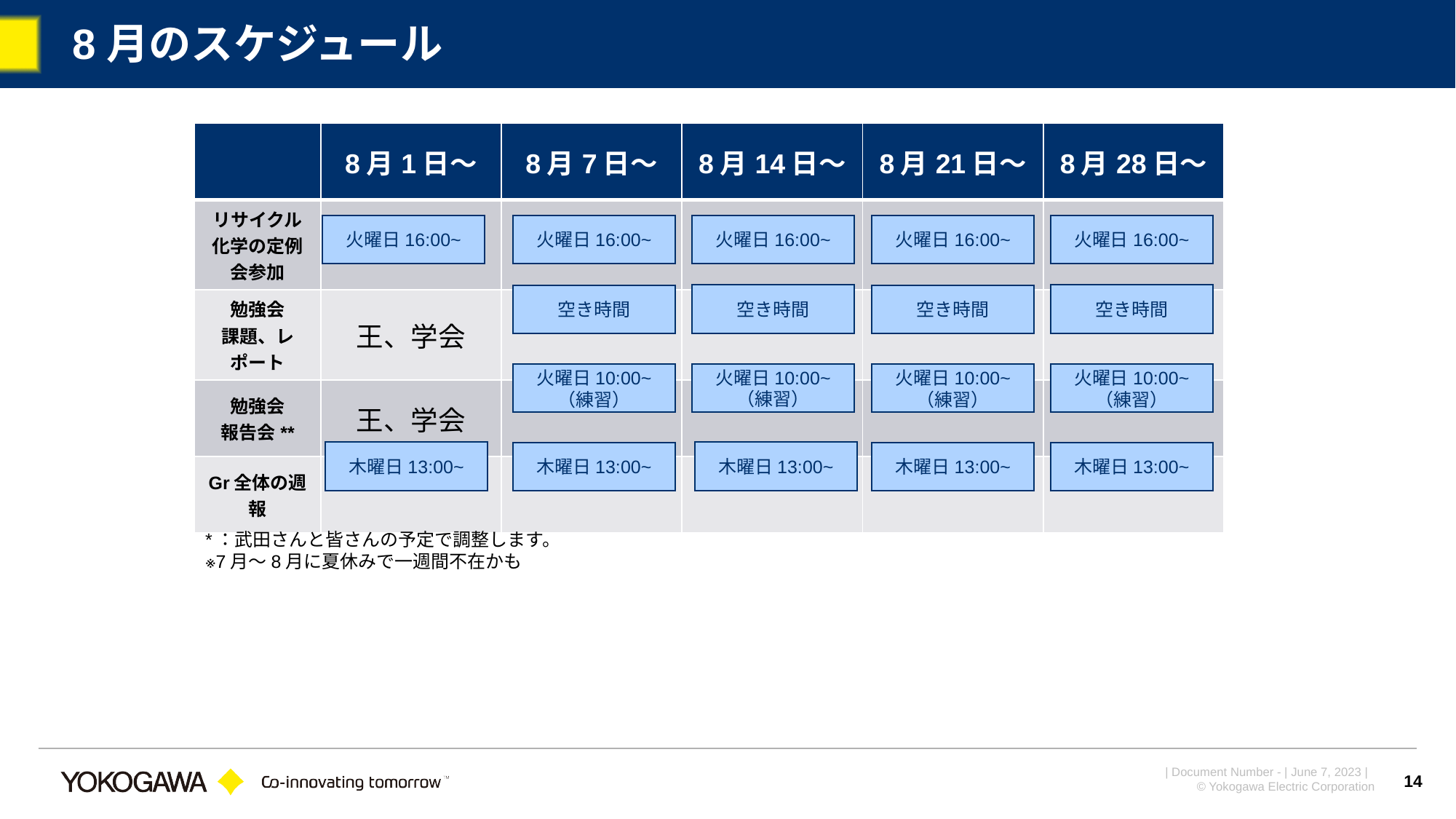

# 8月のスケジュール
|  | 8月1日～ | 8月7日～ | 8月14日～ | 8月21日～ | 8月28日～ |
| --- | --- | --- | --- | --- | --- |
| リサイクル化学の定例会参加 |  |  |  |  |  |
| 勉強会 課題、レポート | 王、学会 |  |  |  |  |
| 勉強会 報告会\*\* | 王、学会 |  |  |  |  |
| Gr全体の週報 |  |  |  |  |  |
火曜日16:00~
火曜日16:00~
火曜日16:00~
火曜日16:00~
火曜日16:00~
空き時間
空き時間
空き時間
空き時間
火曜日10:00~
（練習）
火曜日10:00~
（練習）
火曜日10:00~
（練習）
火曜日10:00~
（練習）
木曜日13:00~
木曜日13:00~
木曜日13:00~
木曜日13:00~
木曜日13:00~
*：武田さんと皆さんの予定で調整します。
※7月～8月に夏休みで一週間不在かも
14